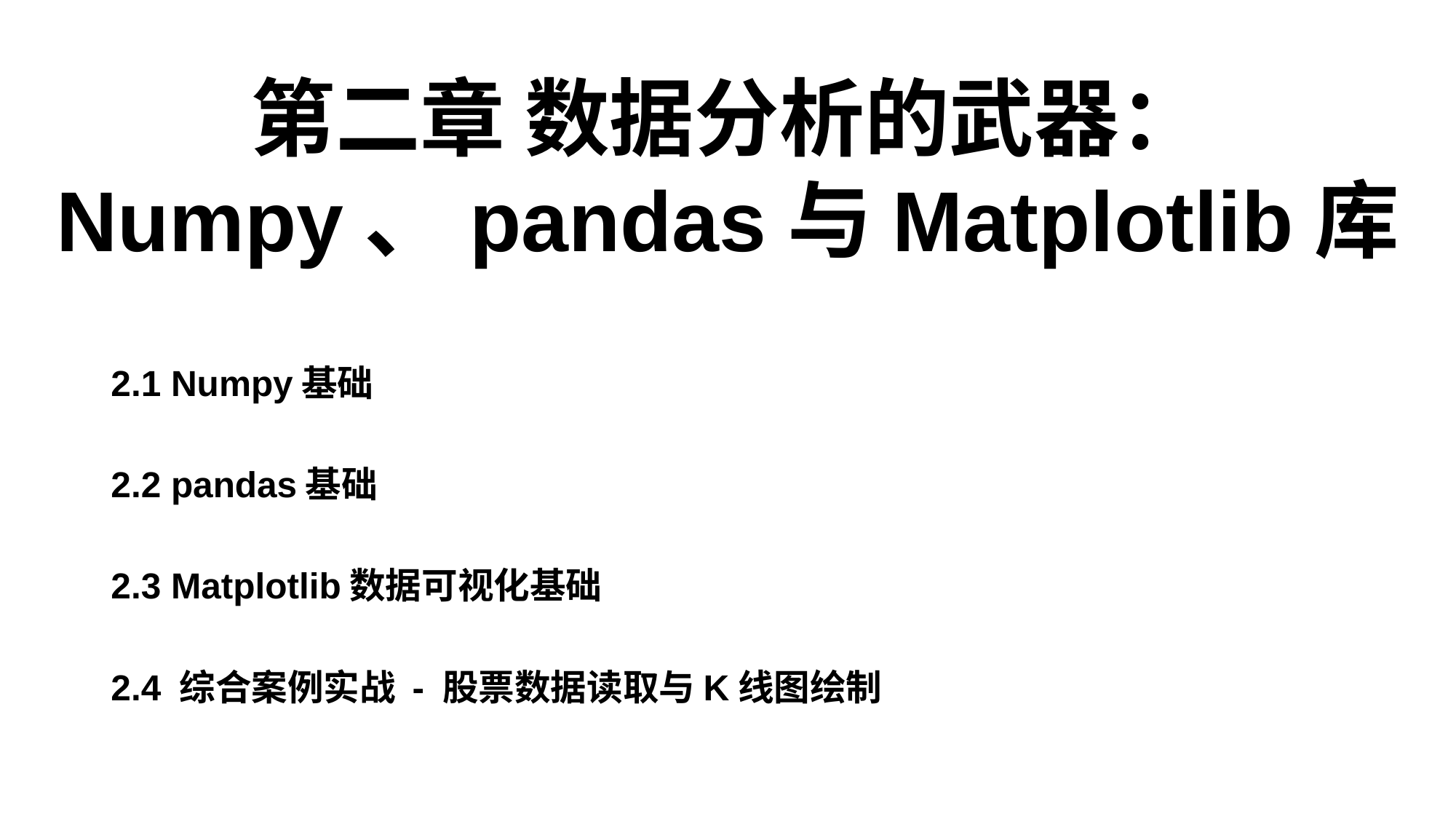

第二章 数据分析的武器：
Numpy、pandas与Matplotlib库
2.1 Numpy基础
2.2 pandas基础
2.3 Matplotlib数据可视化基础
2.4 综合案例实战 - 股票数据读取与K线图绘制